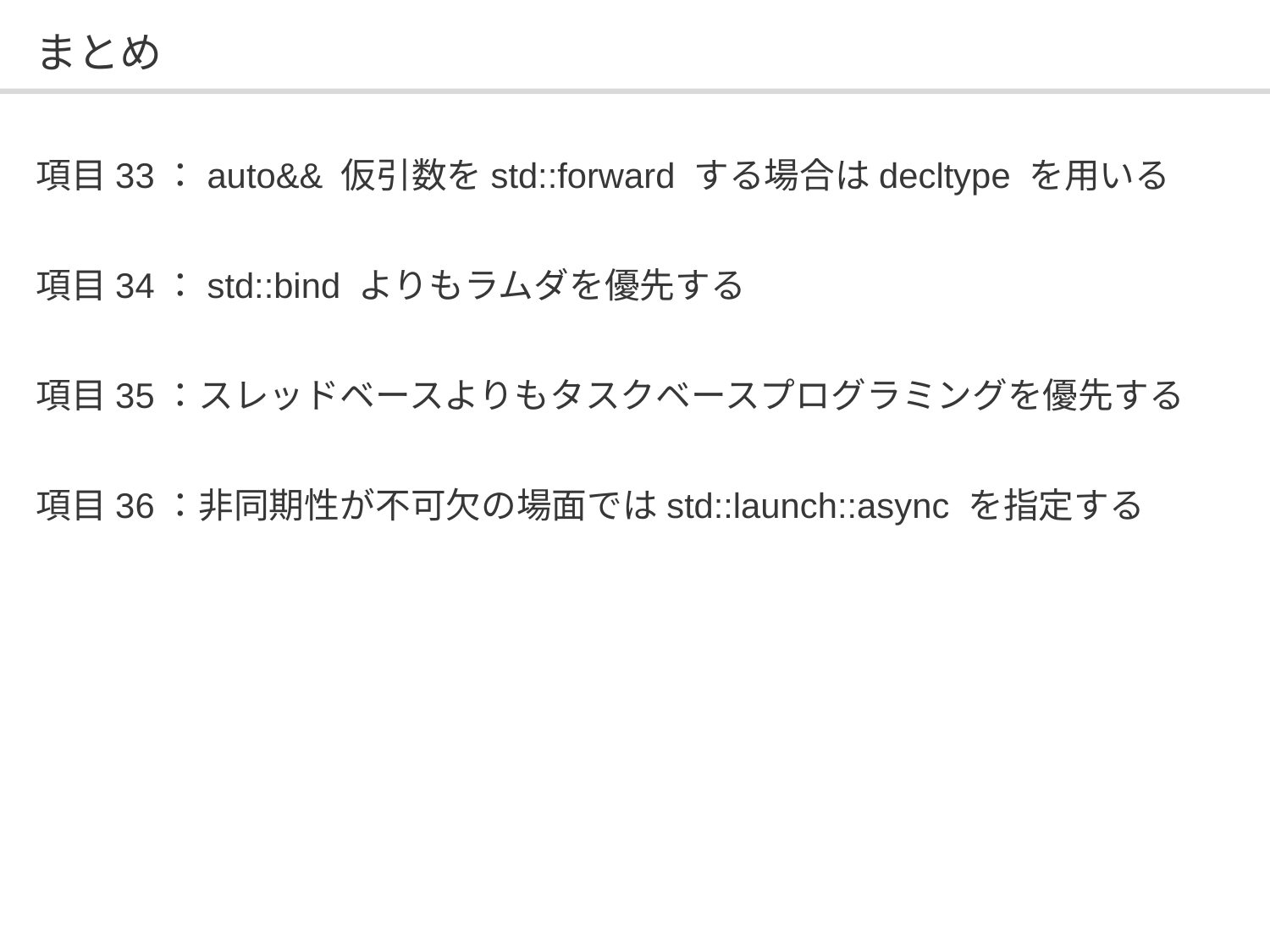

# まとめ
項目33：auto&& 仮引数をstd::forward する場合はdecltype を用いる

項目34：std::bind よりもラムダを優先する

項目35：スレッドベースよりもタスクベースプログラミングを優先する

項目36：非同期性が不可欠の場面ではstd::launch::async を指定する